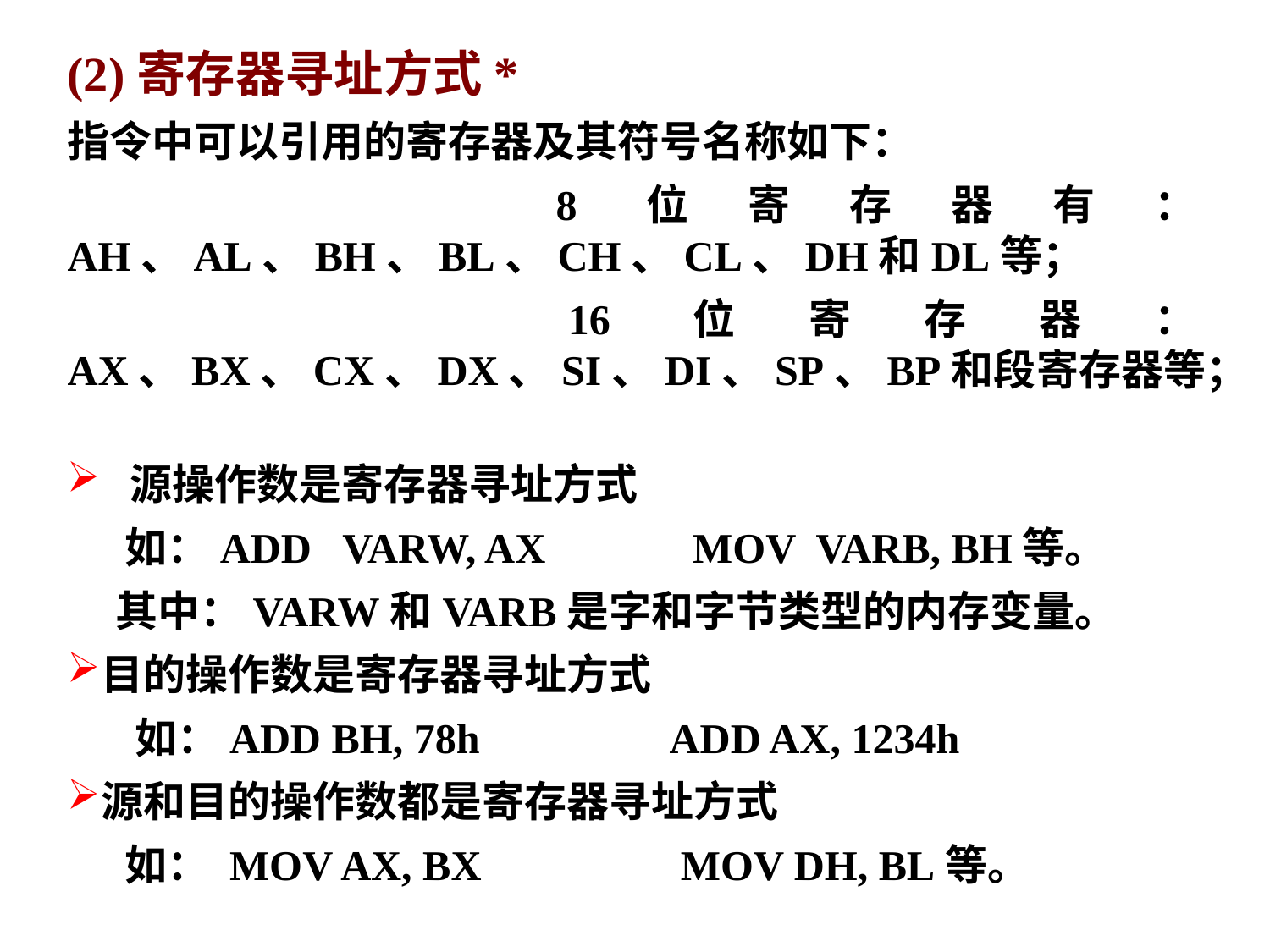

(2)寄存器寻址方式*
指令中可以引用的寄存器及其符号名称如下：
       8位寄存器有：AH、AL、BH、BL、CH、CL、DH和DL等；
      16位寄存器：AX、BX、CX、DX、SI、DI、SP、BP和段寄存器等；
  源操作数是寄存器寻址方式
     如：ADD   VARW, AX　　　MOV  VARB, BH等。
    其中：VARW和VARB是字和字节类型的内存变量。
目的操作数是寄存器寻址方式
      如：ADD BH, 78h　　　　ADD AX, 1234h
源和目的操作数都是寄存器寻址方式
     如： MOV AX, BX　　　　 MOV DH, BL等。